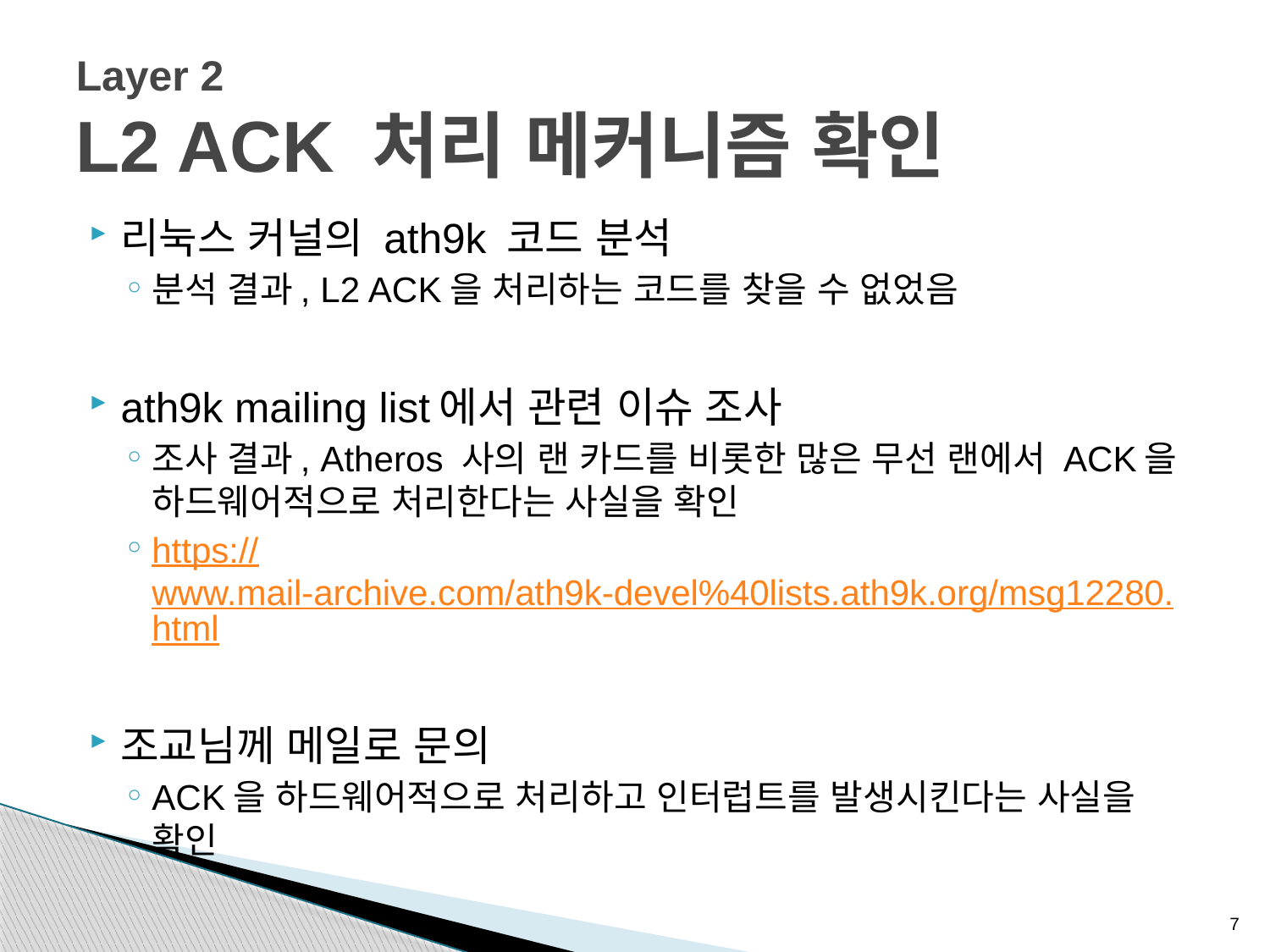

# Layer 2 L2 ACK 처리 메커니즘 확인
리눅스 커널의 ath9k 코드 분석
분석 결과, L2 ACK을 처리하는 코드를 찾을 수 없었음

ath9k mailing list에서 관련 이슈 조사
조사 결과, Atheros 사의 랜 카드를 비롯한 많은 무선 랜에서 ACK을 하드웨어적으로 처리한다는 사실을 확인
https://www.mail-archive.com/ath9k-devel%40lists.ath9k.org/msg12280.html

조교님께 메일로 문의
ACK을 하드웨어적으로 처리하고 인터럽트를 발생시킨다는 사실을 확인
7